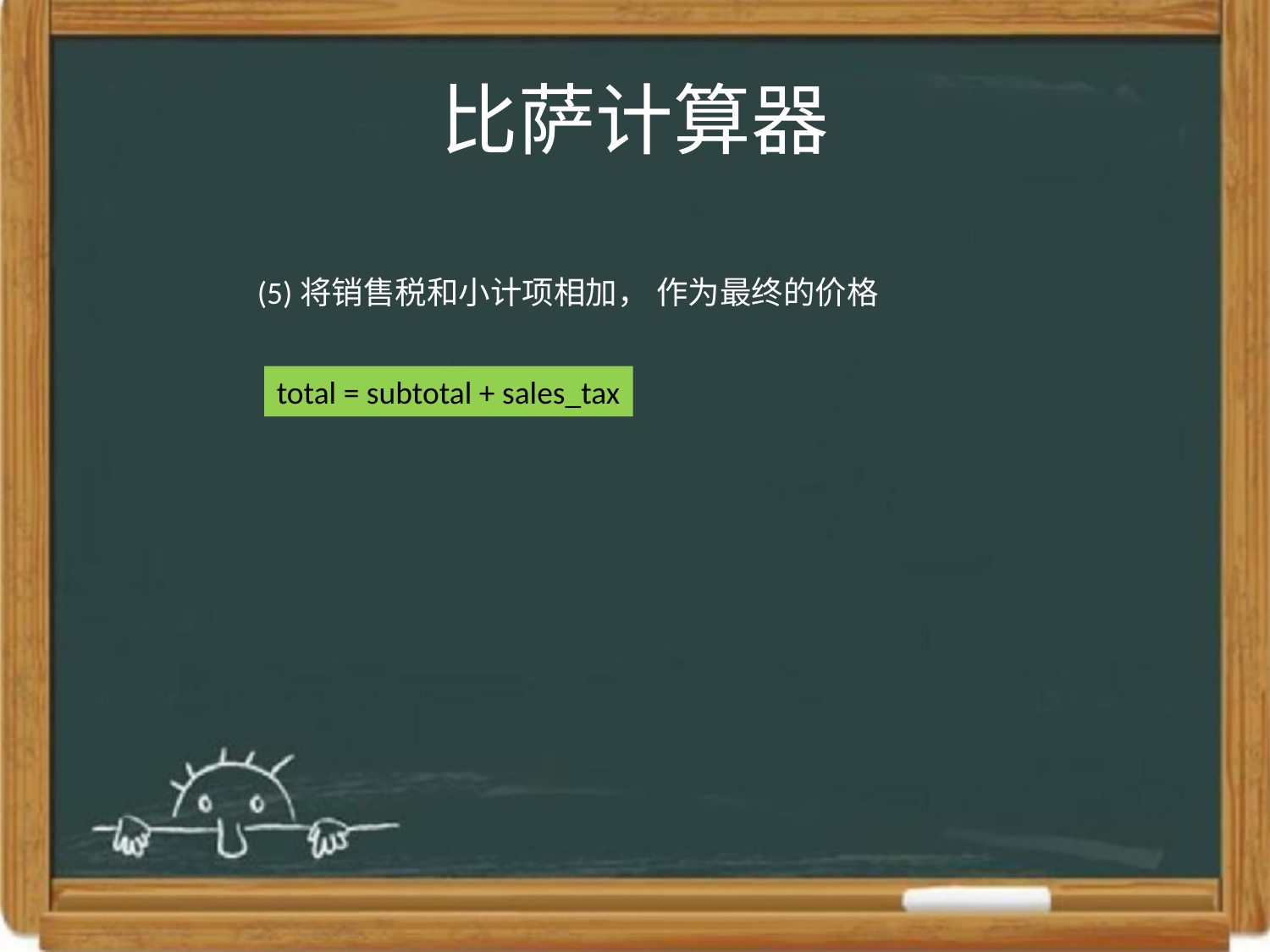

# 比萨计算器
(5)将销售税和小计项相加， 作为最终的价格
total = subtotal + sales_tax